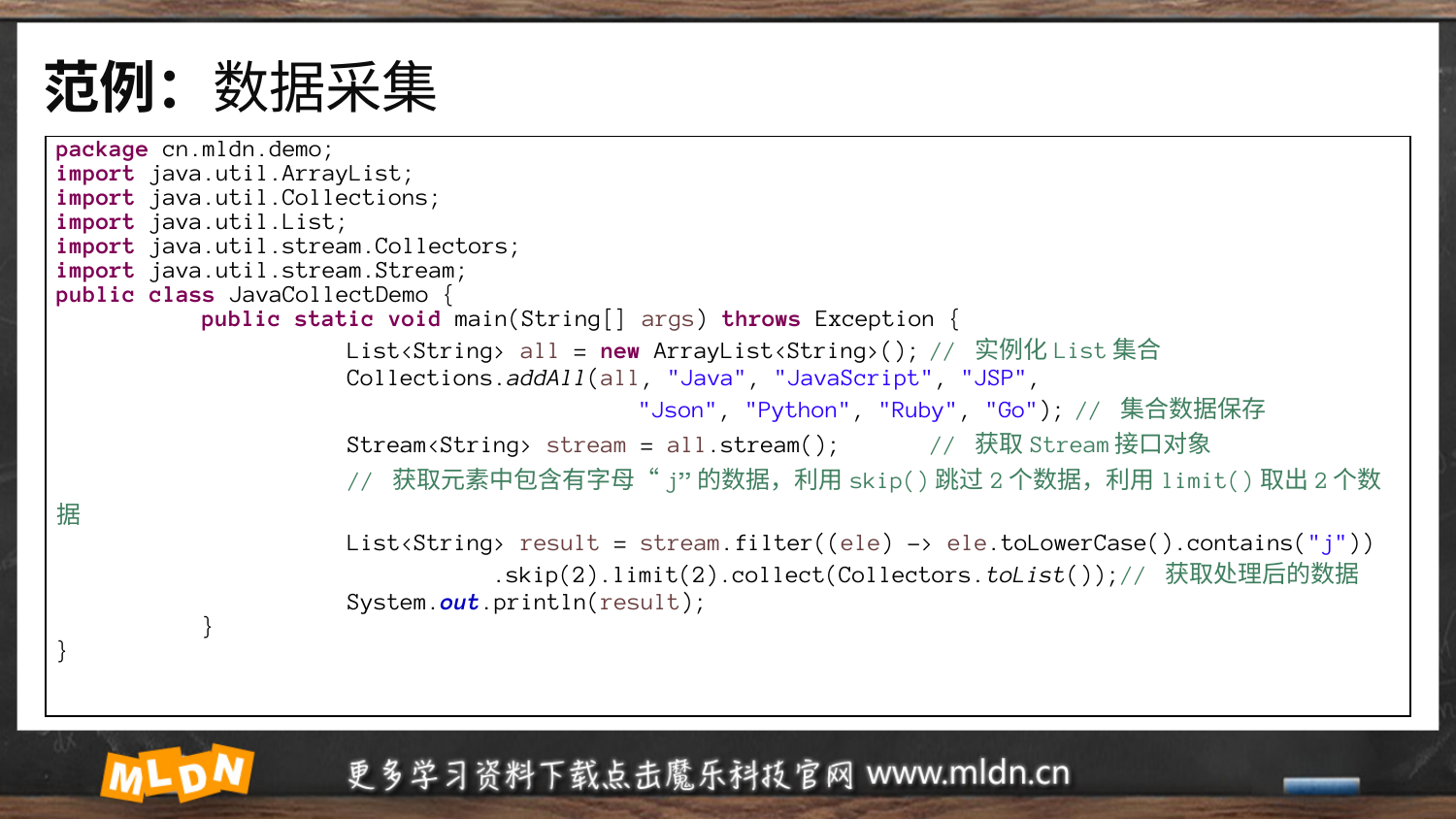

# 范例：数据采集
| package cn.mldn.demo; import java.util.ArrayList; import java.util.Collections; import java.util.List; import java.util.stream.Collectors; import java.util.stream.Stream; public class JavaCollectDemo { public static void main(String[] args) throws Exception { List<String> all = new ArrayList<String>(); // 实例化List集合 Collections.addAll(all, "Java", "JavaScript", "JSP", "Json", "Python", "Ruby", "Go"); // 集合数据保存 Stream<String> stream = all.stream(); // 获取Stream接口对象 // 获取元素中包含有字母“j”的数据，利用skip()跳过2个数据，利用limit()取出2个数据 List<String> result = stream.filter((ele) -> ele.toLowerCase().contains("j")) .skip(2).limit(2).collect(Collectors.toList());// 获取处理后的数据 System.out.println(result); } } |
| --- |